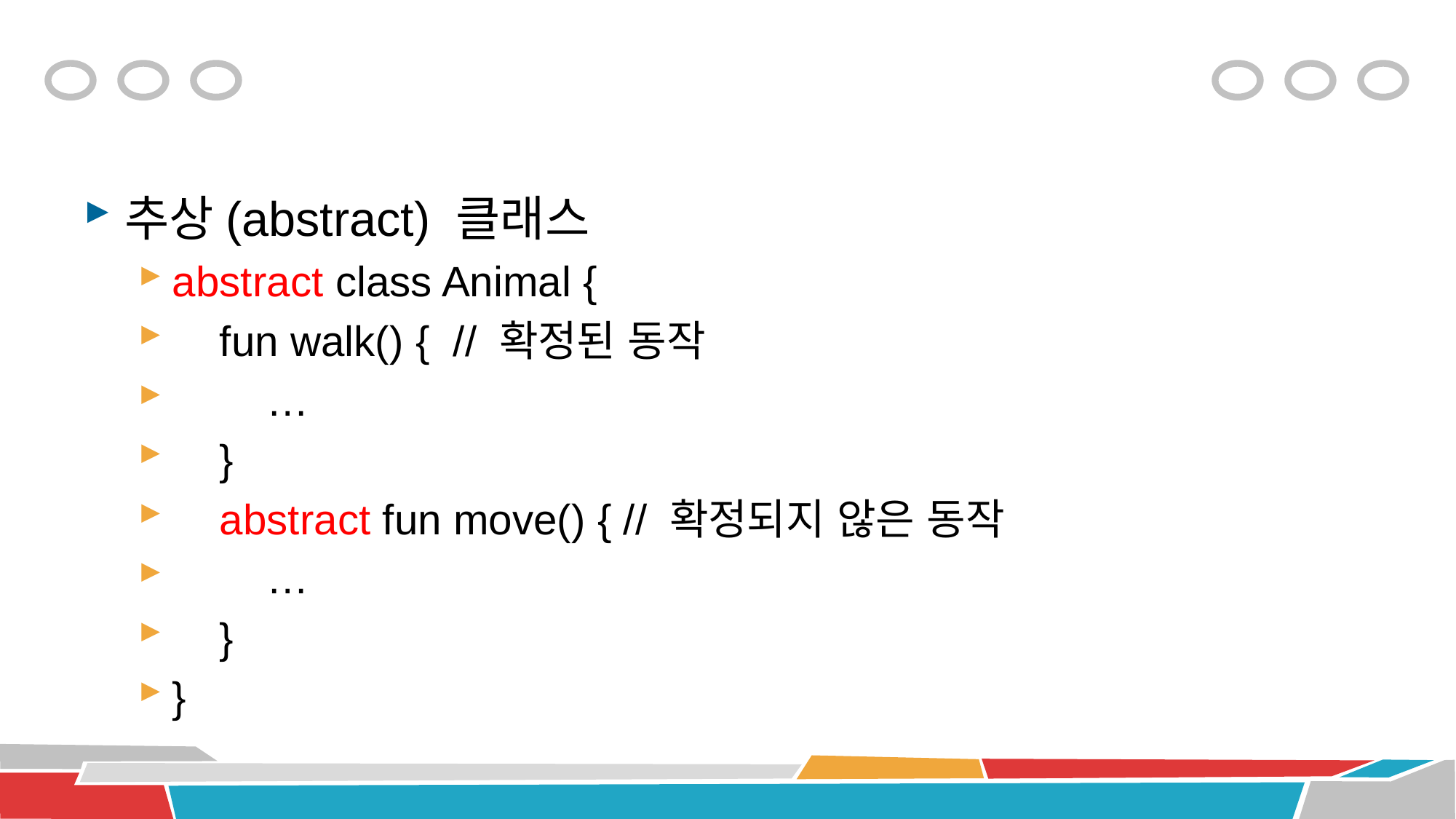

#
추상(abstract) 클래스
abstract class Animal {
    fun walk() {  // 확정된 동작
        …
    }
    abstract fun move() { // 확정되지 않은 동작
        …
    }
}